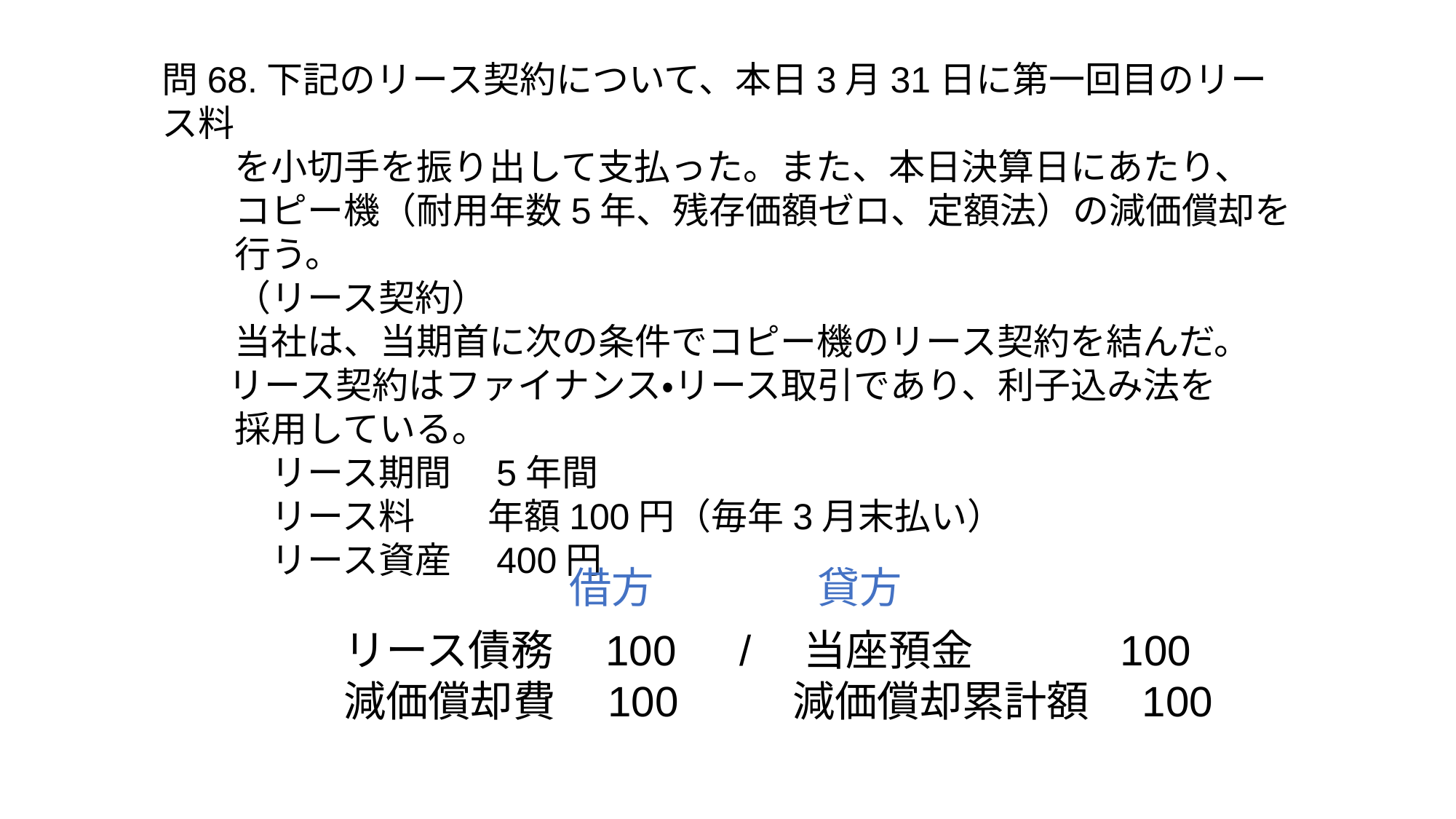

問68.下記のリース契約について、本日3月31日に第一回目のリース料
　　を小切手を振り出して支払った。また、本日決算日にあたり、
　　コピー機（耐用年数5年、残存価額ゼロ、定額法）の減価償却を
　　行う。
　　（リース契約）
　　当社は、当期首に次の条件でコピー機のリース契約を結んだ。
       リース契約はファイナンス・リース取引であり、利子込み法を
　　採用している。
　　　リース期間　5年間
　　　リース料　　年額100円（毎年3月末払い）
　　　リース資産　400円
借方
貸方
リース債務　100　/　当座預金　          100
減価償却費　100　　  減価償却累計額　100